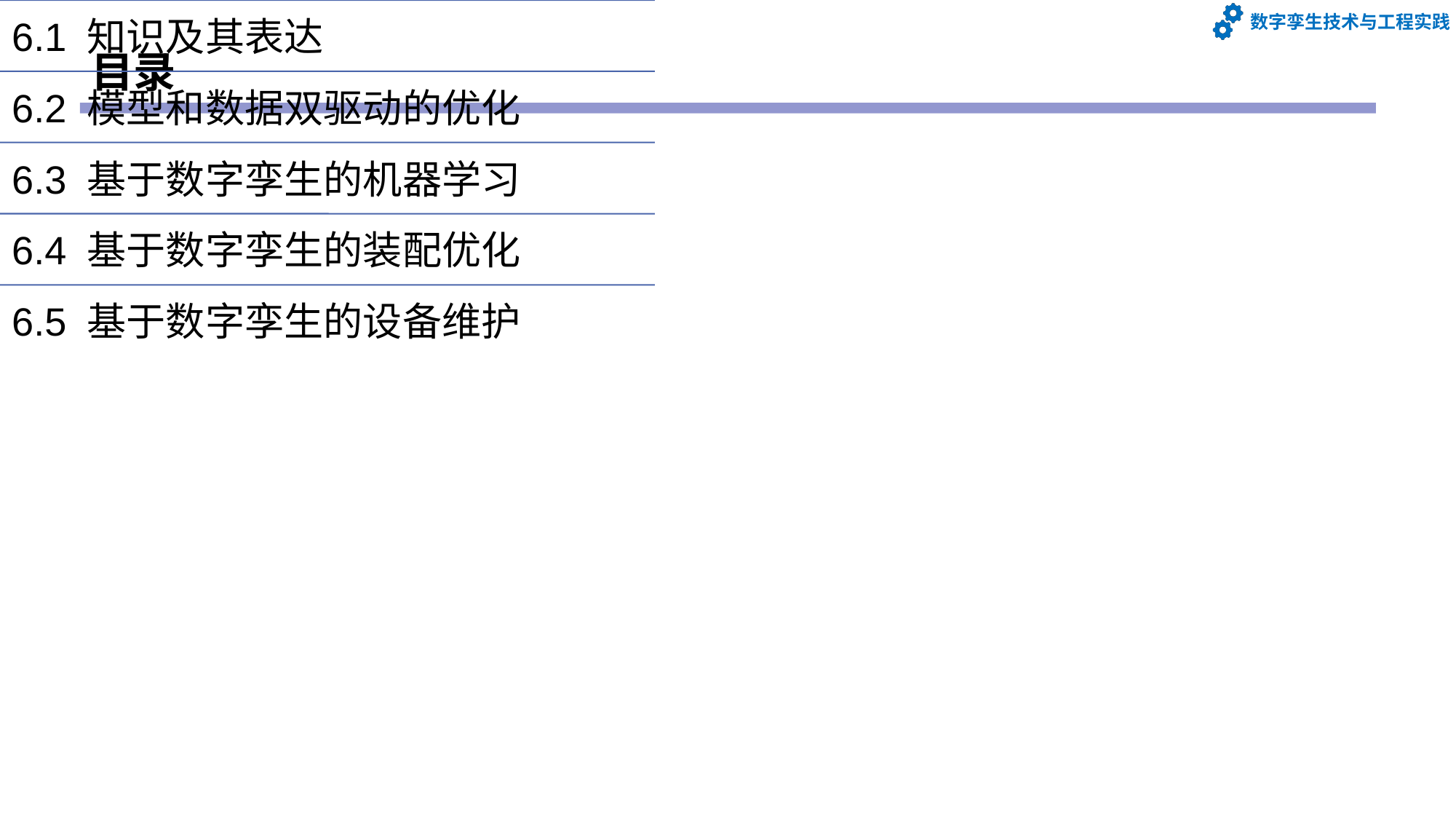

# 目录
6.1 知识及其表达
6.2 模型和数据双驱动的优化
6.3 基于数字孪生的机器学习
6.4 基于数字孪生的装配优化
6.5 基于数字孪生的设备维护